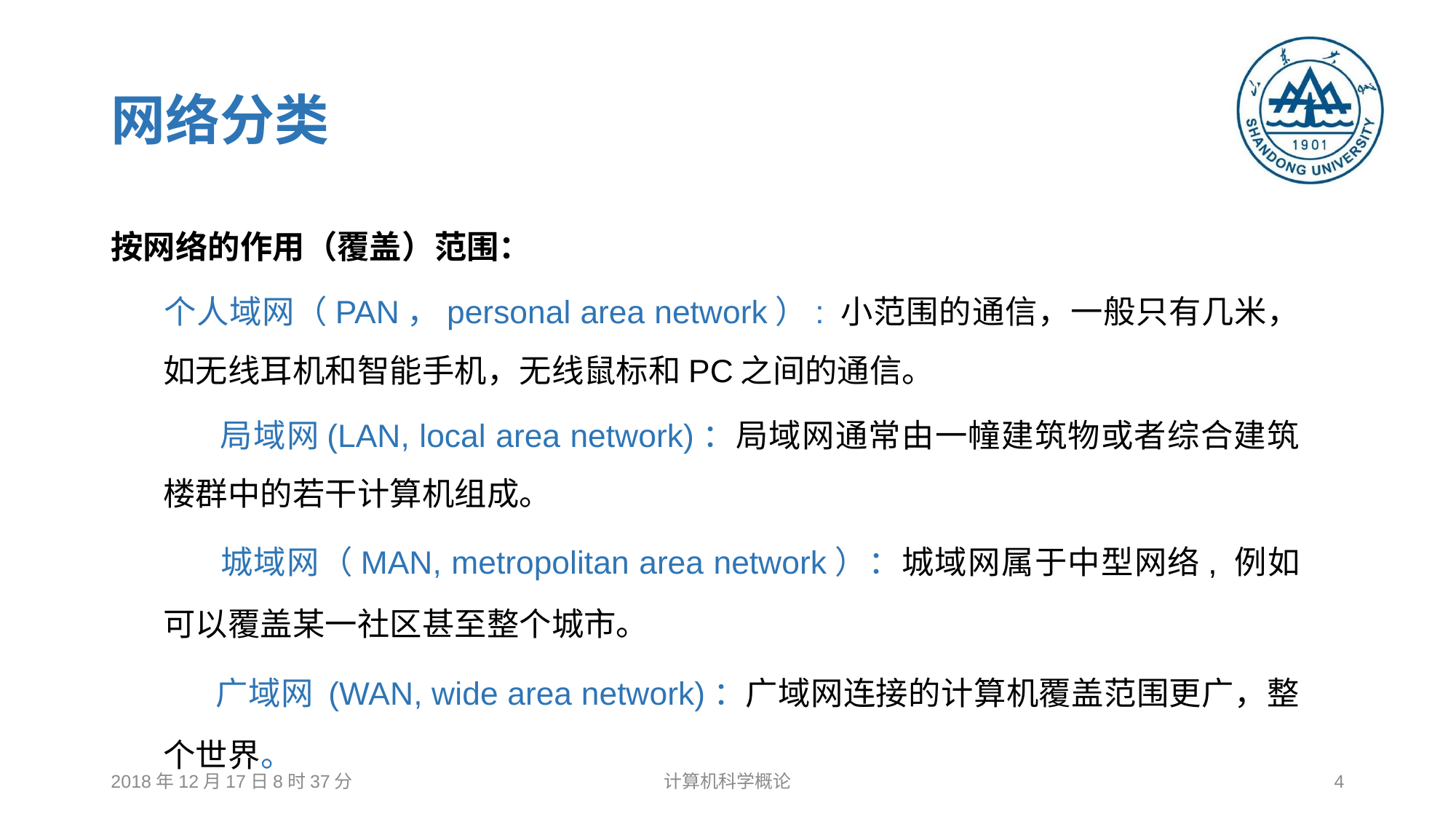

# 网络分类
按网络的作用（覆盖）范围：
	个人域网（PAN，personal area network）: 小范围的通信，一般只有几米，如无线耳机和智能手机，无线鼠标和PC之间的通信。
      局域网(LAN, local area network)：局域网通常由一幢建筑物或者综合建筑楼群中的若干计算机组成。
      城域网（MAN, metropolitan area network）：城域网属于中型网络, 例如可以覆盖某一社区甚至整个城市。
      广域网 (WAN, wide area network)：广域网连接的计算机覆盖范围更广，整个世界。
2018年12月17日8时37分
计算机科学概论
4